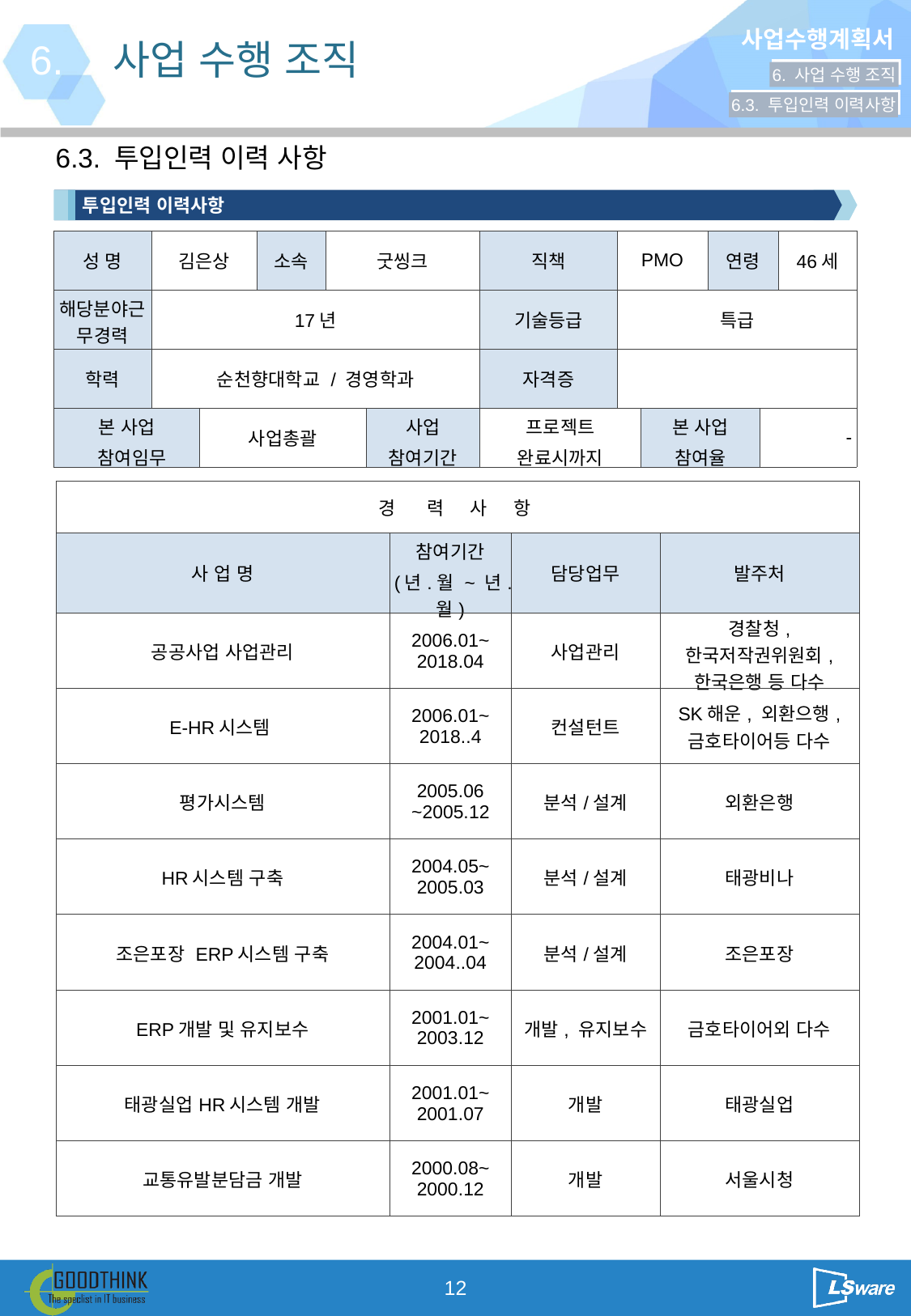

6.
사업 수행 조직
6. 사업 수행 조직
6.3. 투입인력 이력사항
6.3. 투입인력 이력 사항

투입인력 이력사항
| 성 명 | 김은상 |  | 소속 | 굿씽크 |  | 직책 | PMO |  | 연령 |  | 46세 |
| --- | --- | --- | --- | --- | --- | --- | --- | --- | --- | --- | --- |
| 해당분야근무경력 | 17년 |  |  |  |  | 기술등급 | 특급 |  |  |  |  |
| 학력 | 순천향대학교 / 경영학과 |  |  |  |  | 자격증 |  |  |  |  |  |
| 본 사업 참여임무 |  | 사업총괄 |  |  | 사업 참여기간 | 프로젝트 완료시까지 |  | 본 사업 참여율 |  | - |  |
| 경 력 사 항 |  |  |  |
| --- | --- | --- | --- |
| 사 업 명 | 참여기간 (년.월 ~ 년.월) | 담당업무 | 발주처 |
| 공공사업 사업관리 | 2006.01~ 2018.04 | 사업관리 | 경찰청, 한국저작권위원회, 한국은행 등 다수 |
| E-HR시스템 | 2006.01~ 2018..4 | 컨설턴트 | SK해운, 외환으행, 금호타이어등 다수 |
| 평가시스템 | 2005.06 ~2005.12 | 분석/설계 | 외환은행 |
| HR시스템 구축 | 2004.05~ 2005.03 | 분석/설계 | 태광비나 |
| 조은포장 ERP시스템 구축 | 2004.01~ 2004..04 | 분석/설계 | 조은포장 |
| ERP개발 및 유지보수 | 2001.01~ 2003.12 | 개발, 유지보수 | 금호타이어외 다수 |
| 태광실업HR시스템 개발 | 2001.01~ 2001.07 | 개발 | 태광실업 |
| 교통유발분담금 개발 | 2000.08~ 2000.12 | 개발 | 서울시청 |